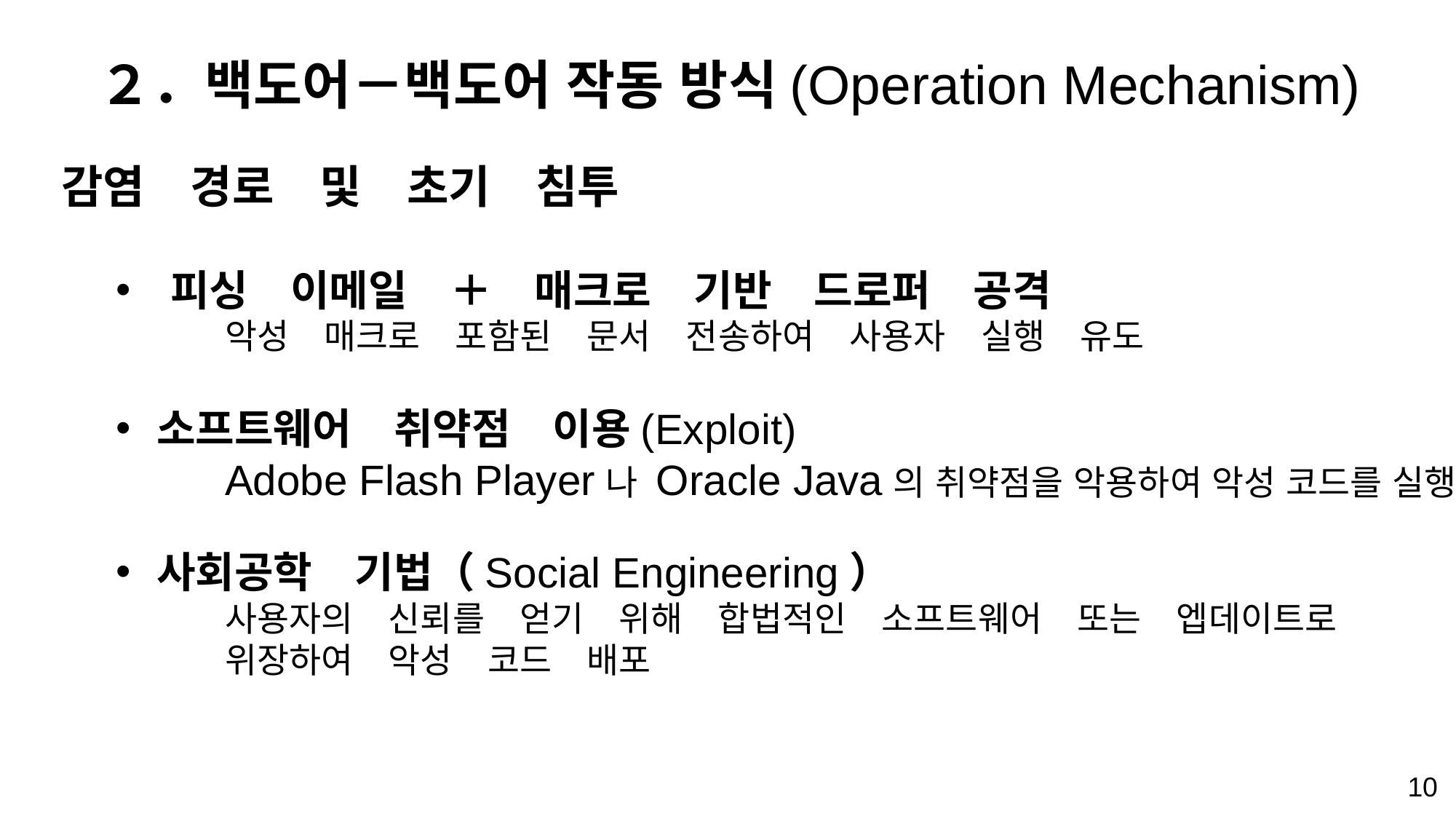

２．백도어－백도어　작동　방식(Operation Mechanism)
감염　경로　및　초기　침투

피싱　이메일　＋　매크로　기반　드로퍼　공격
	악성　매크로　포함된　문서　전송하여　사용자　실행　유도

소프트웨어　취약점　이용(Exploit)
	Adobe Flash Player나 Oracle Java의 취약점을 악용하여 악성 코드를 실행

사회공학　기법（Social Engineering）
	사용자의　신뢰를　얻기　위해　합법적인　소프트웨어　또는　엡데이트로
	위장하여　악성　코드　배포

10